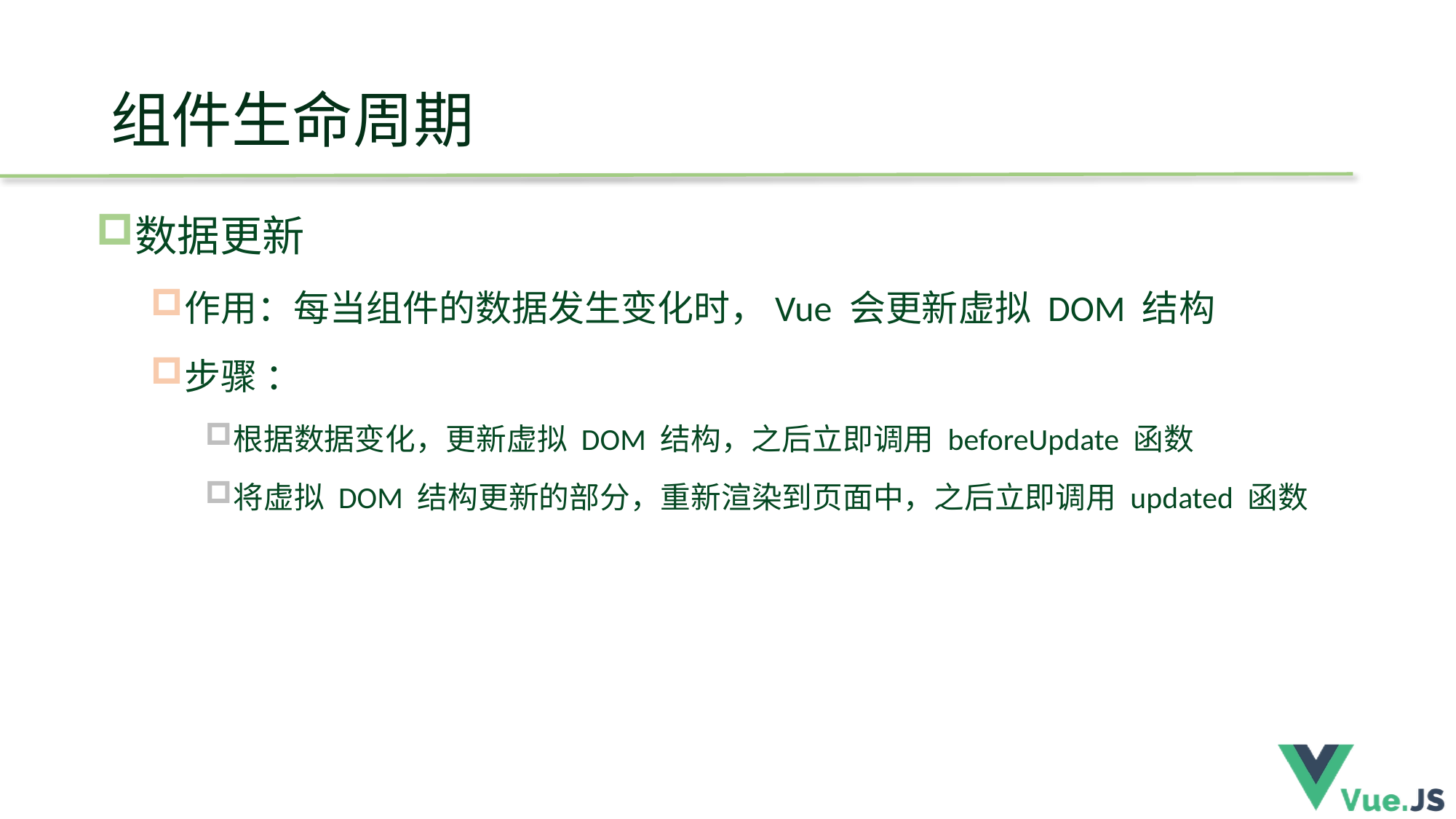

# 组件生命周期
数据更新
作用：每当组件的数据发生变化时，Vue 会更新虚拟 DOM 结构
步骤 ：
根据数据变化，更新虚拟 DOM 结构，之后立即调用 beforeUpdate 函数
将虚拟 DOM 结构更新的部分，重新渲染到页面中，之后立即调用 updated 函数